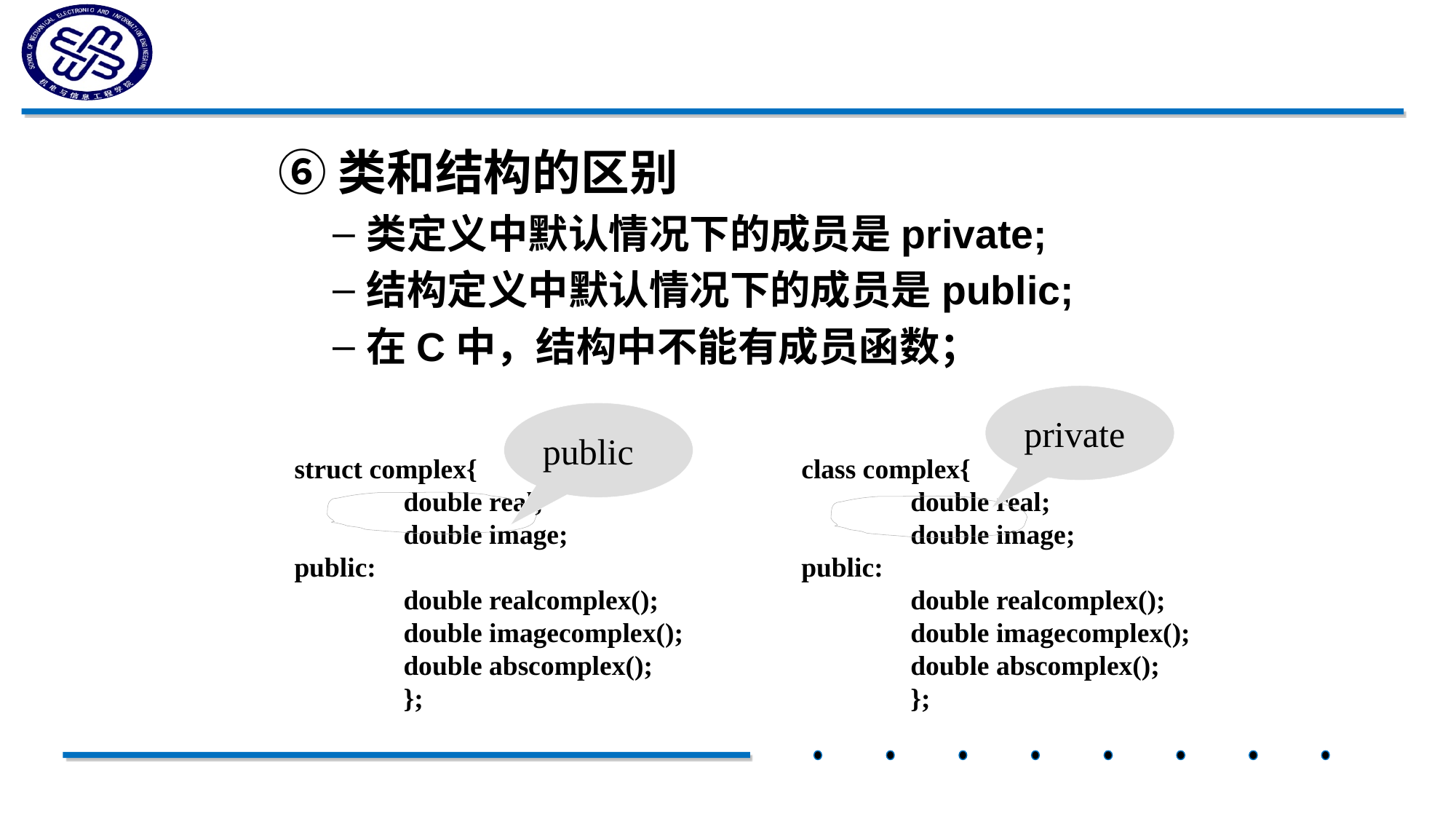

⑥类和结构的区别
类定义中默认情况下的成员是private;
结构定义中默认情况下的成员是public;
在C中，结构中不能有成员函数；
private
public
struct complex{
	double real;
	double image;
public:
	double realcomplex();
	double imagecomplex();
	double abscomplex();
	};
class complex{
	double real;
	double image;
public:
	double realcomplex();
	double imagecomplex();
	double abscomplex();
	};